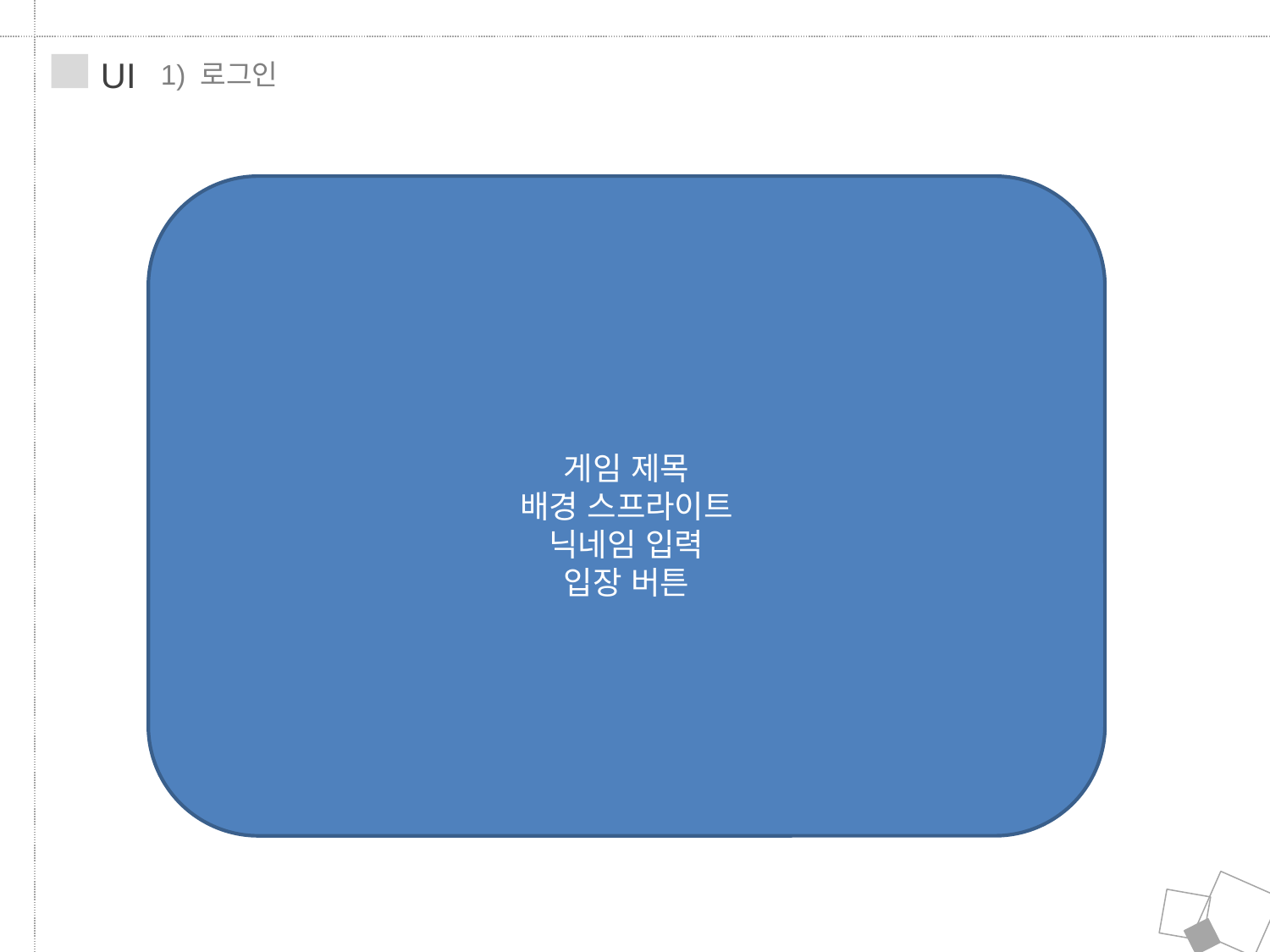

UI
1) 로그인

게임 제목
배경 스프라이트
닉네임 입력
입장 버튼